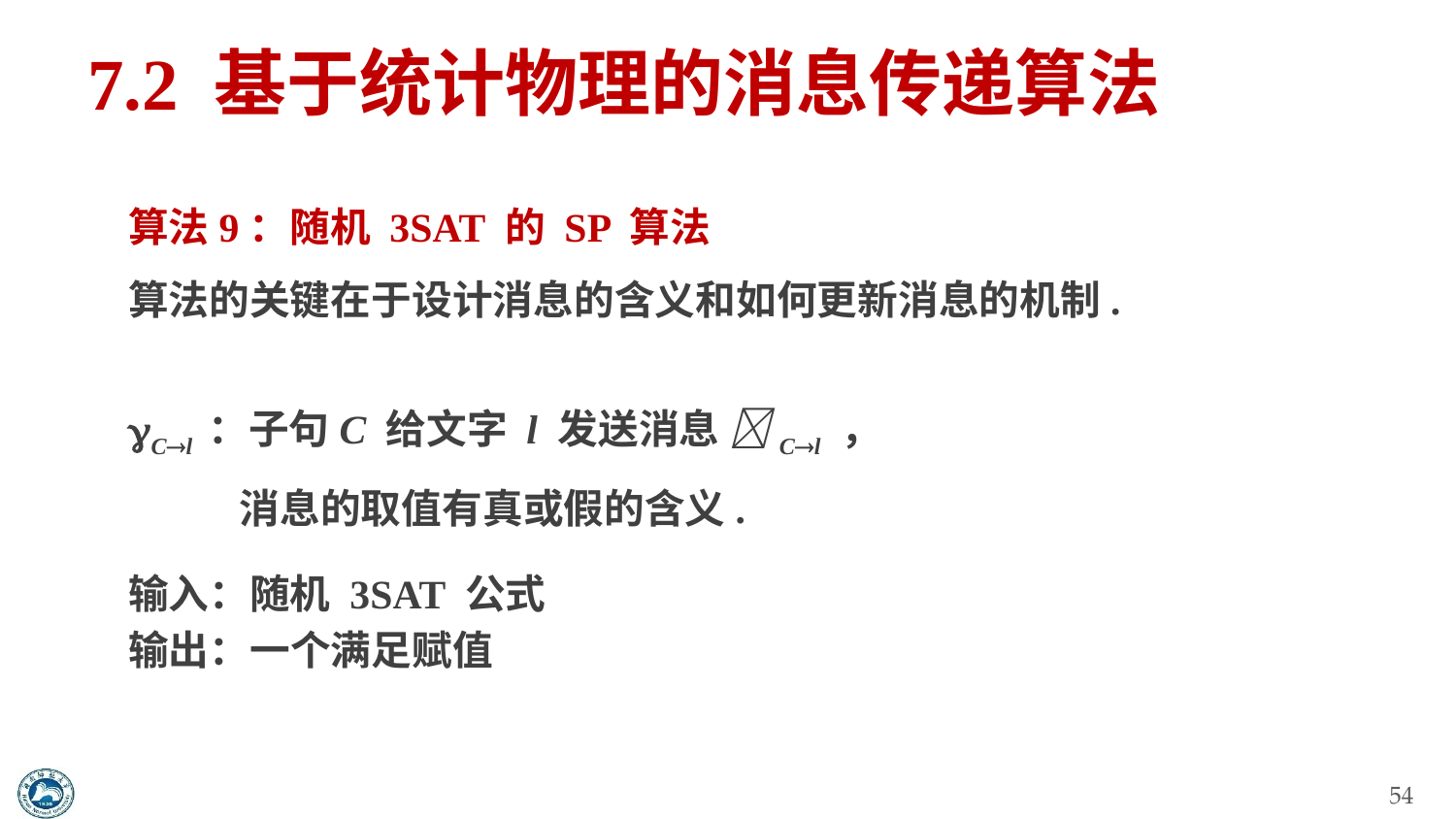

# 7.2 基于统计物理的消息传递算法
算法9：随机 3SAT 的 SP 算法
算法的关键在于设计消息的含义和如何更新消息的机制.

γC→l ：子句C 给文字 l 发送消息 γC→l ，
           消息的取值有真或假的含义.
输入：随机 3SAT 公式
输出：一个满足赋值

54